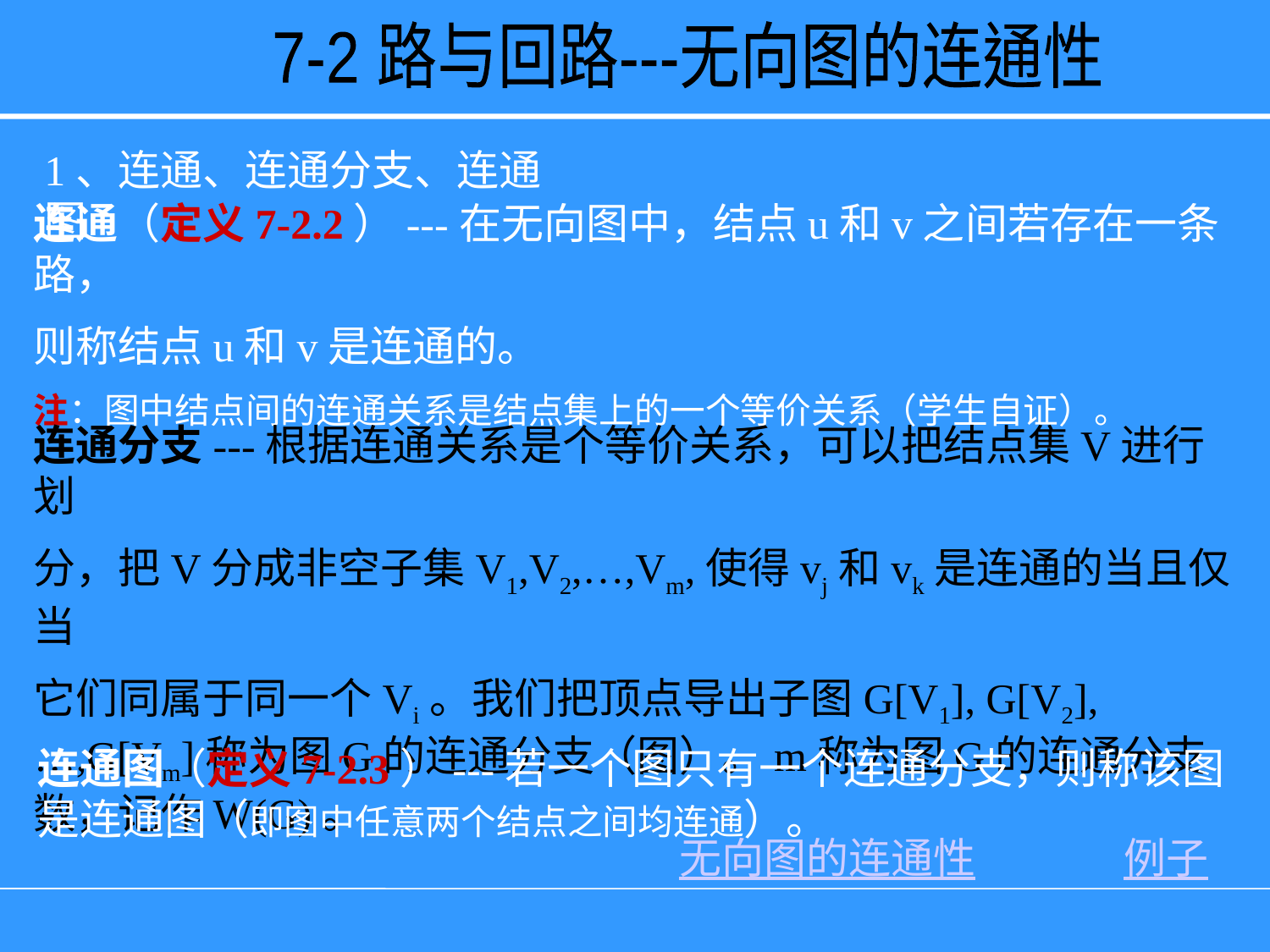

7-2 路与回路---无向图的连通性

1、连通、连通分支、连通图
连通（定义7-2.2）---在无向图中，结点u和v之间若存在一条路，
则称结点u和v是连通的。
注：图中结点间的连通关系是结点集上的一个等价关系（学生自证）。

连通分支---根据连通关系是个等价关系，可以把结点集V进行划
分，把V分成非空子集V1,V2,…,Vm,使得vj和vk是连通的当且仅当
它们同属于同一个Vi。我们把顶点导出子图G[V1], G[V2], …,G[Vm]称为图G的连通分支（图）。m称为图G的连通分支数，记作W(G)。
连通图（定义7-2.3）---若一个图只有一个连通分支，则称该图是连通图（即图中任意两个结点之间均连通）。
无向图的连通性
例子